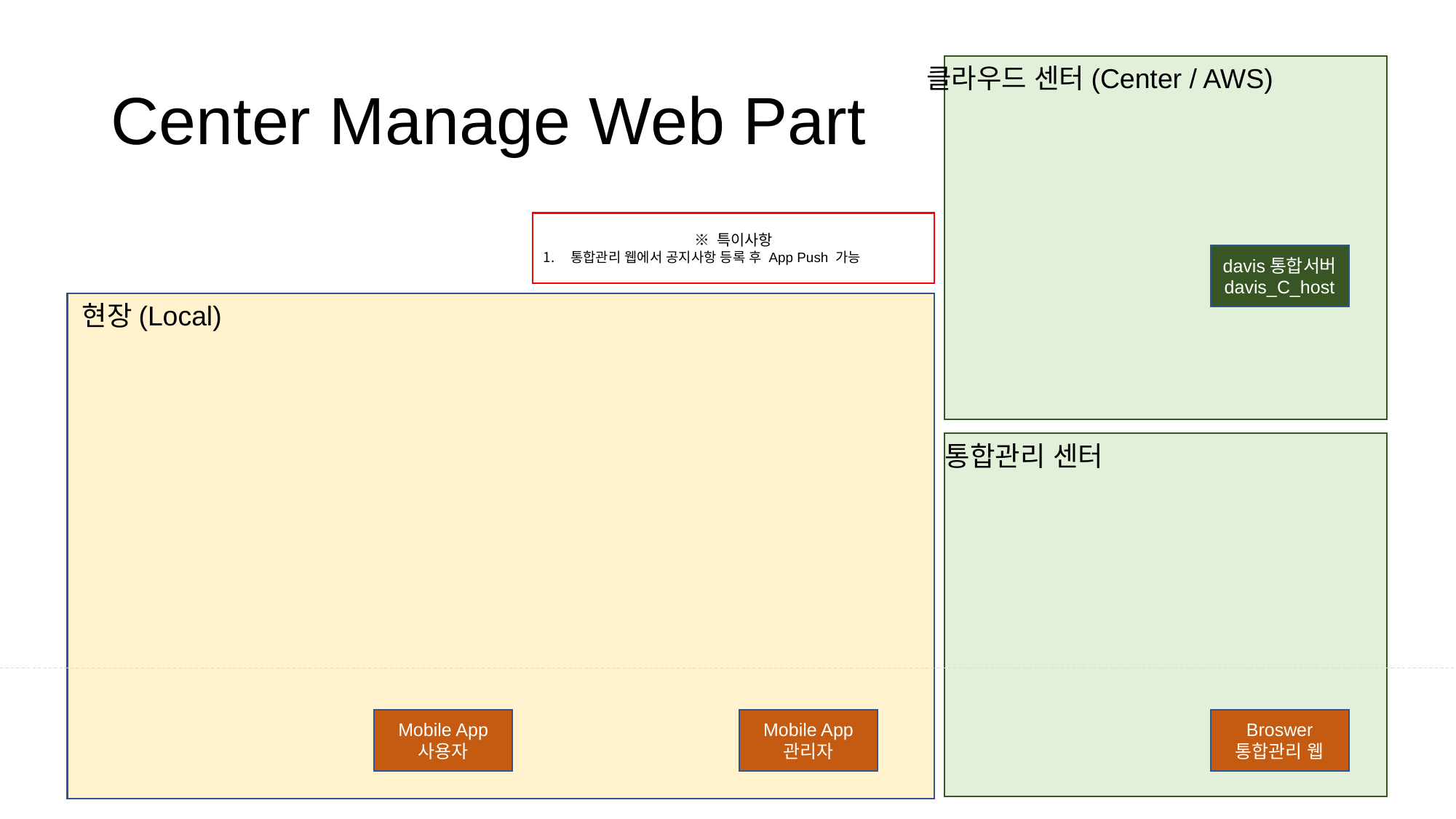

# Center Manage Web Part

클라우드 센터(Center / AWS)
※ 특이사항
통합관리 웹에서 공지사항 등록 후 App Push 가능
davis통합서버
davis_C_host
현장(Local)

통합관리 센터
Broswer
통합관리 웹
Mobile App
사용자
Mobile App
관리자